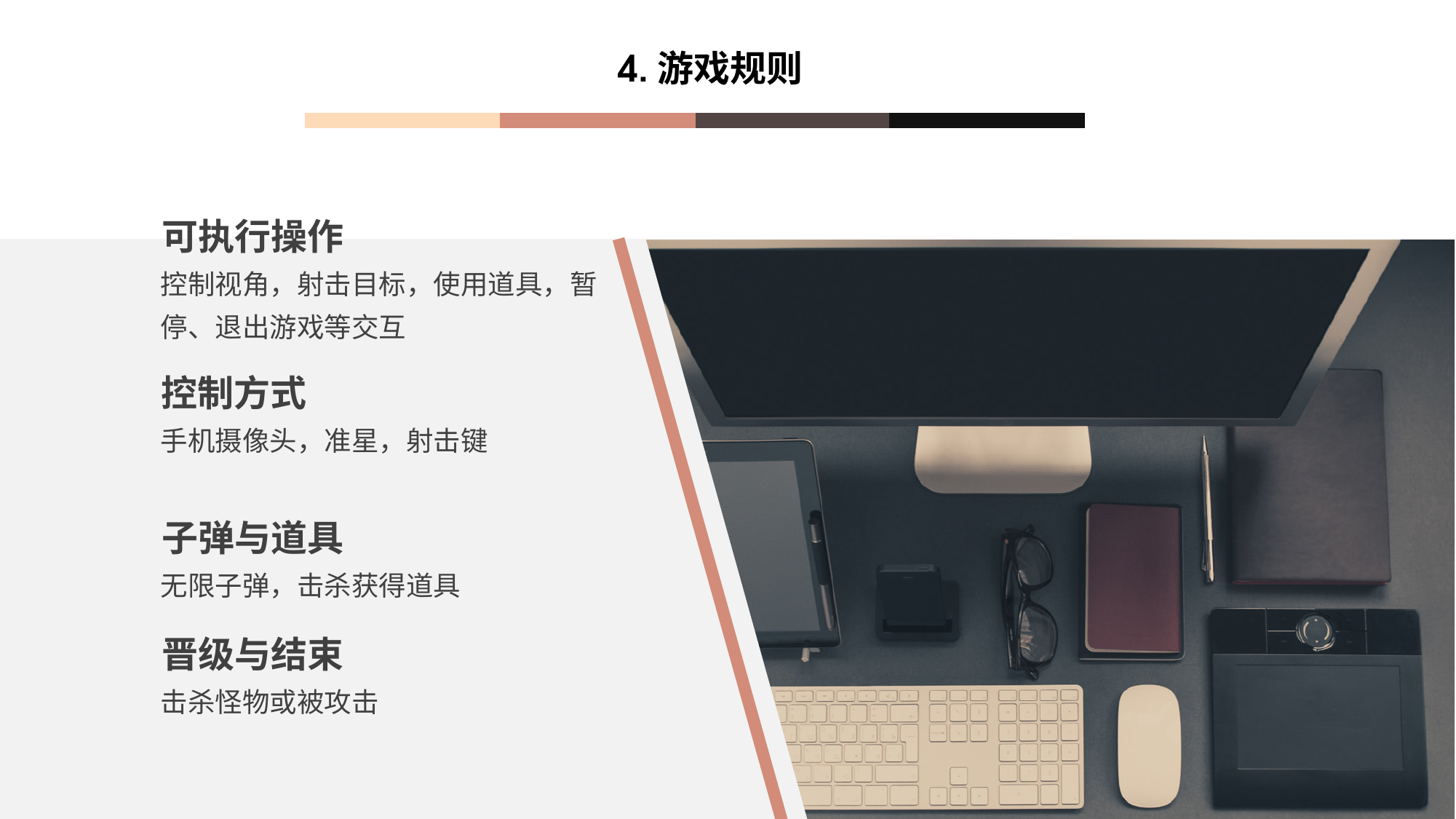

4.游戏规则
可执行操作
控制视角，射击目标，使用道具，暂停、退出游戏等交互
控制方式
手机摄像头，准星，射击键
子弹与道具
无限子弹，击杀获得道具
晋级与结束
击杀怪物或被攻击